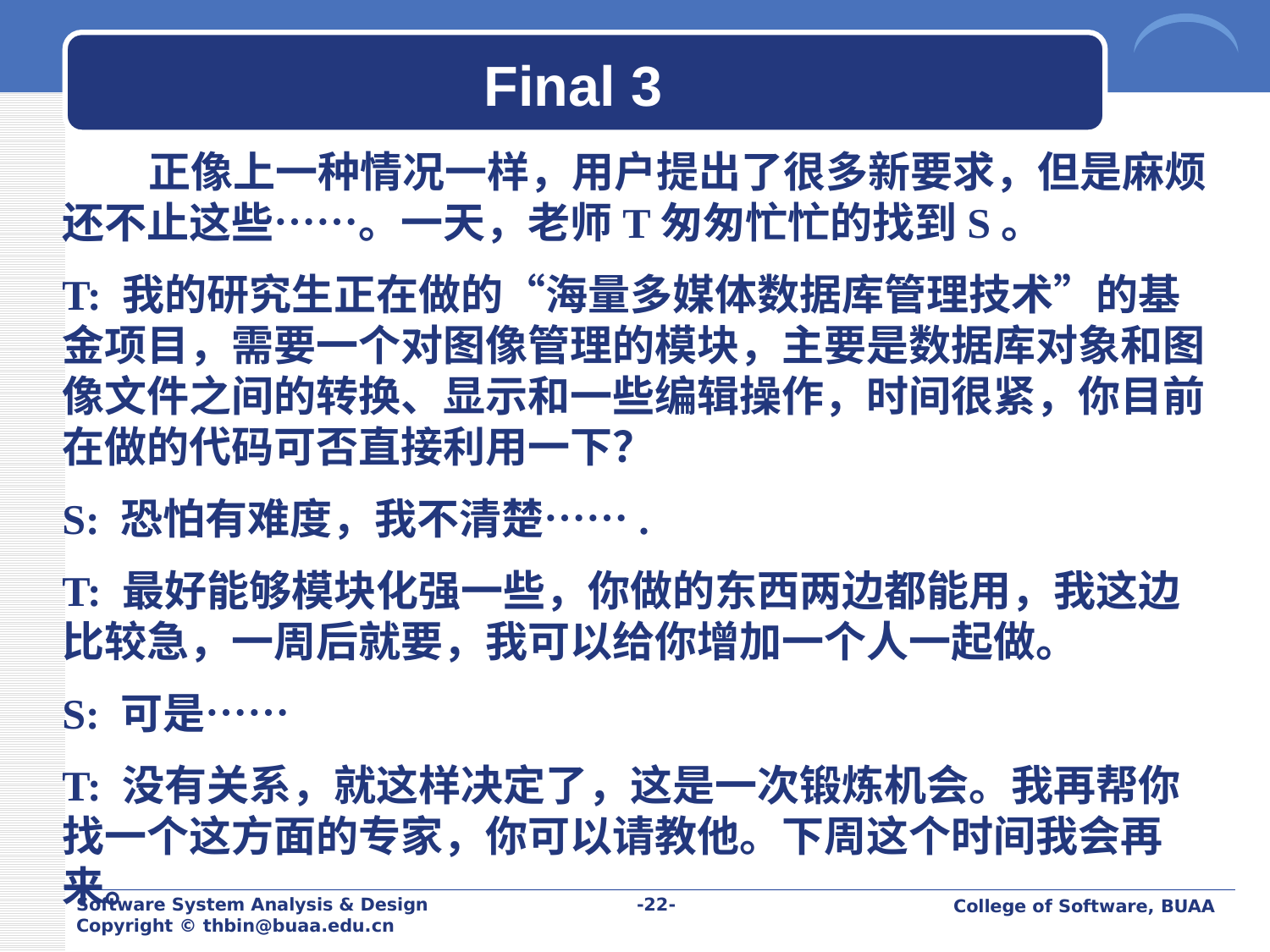

Final 3
        正像上一种情况一样，用户提出了很多新要求，但是麻烦还不止这些……。一天，老师T匆匆忙忙的找到S。
T: 我的研究生正在做的“海量多媒体数据库管理技术”的基金项目，需要一个对图像管理的模块，主要是数据库对象和图像文件之间的转换、显示和一些编辑操作，时间很紧，你目前在做的代码可否直接利用一下？
S: 恐怕有难度，我不清楚…….
T: 最好能够模块化强一些，你做的东西两边都能用，我这边比较急，一周后就要，我可以给你增加一个人一起做。
S: 可是……
T: 没有关系，就这样决定了，这是一次锻炼机会。我再帮你找一个这方面的专家，你可以请教他。下周这个时间我会再来。
Software System Analysis & Design Copyright © thbin@buaa.edu.cn
-22-
College of Software, BUAA